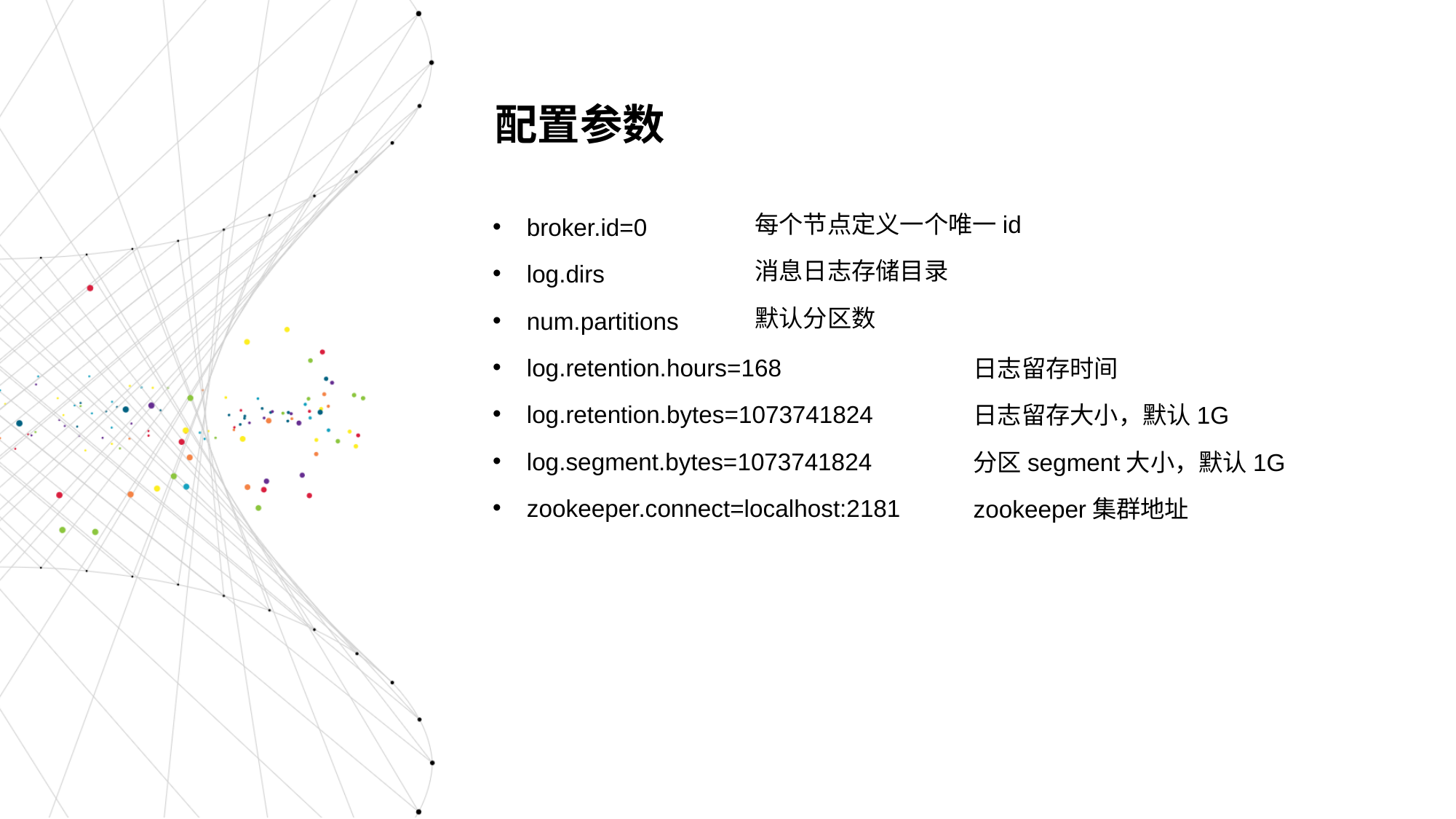

配置参数
每个节点定义一个唯一id
消息日志存储目录
默认分区数
broker.id=0
log.dirs
num.partitions
log.retention.hours=168
log.retention.bytes=1073741824
log.segment.bytes=1073741824
zookeeper.connect=localhost:2181
日志留存时间
日志留存大小，默认1G
分区segment大小，默认1G
zookeeper集群地址